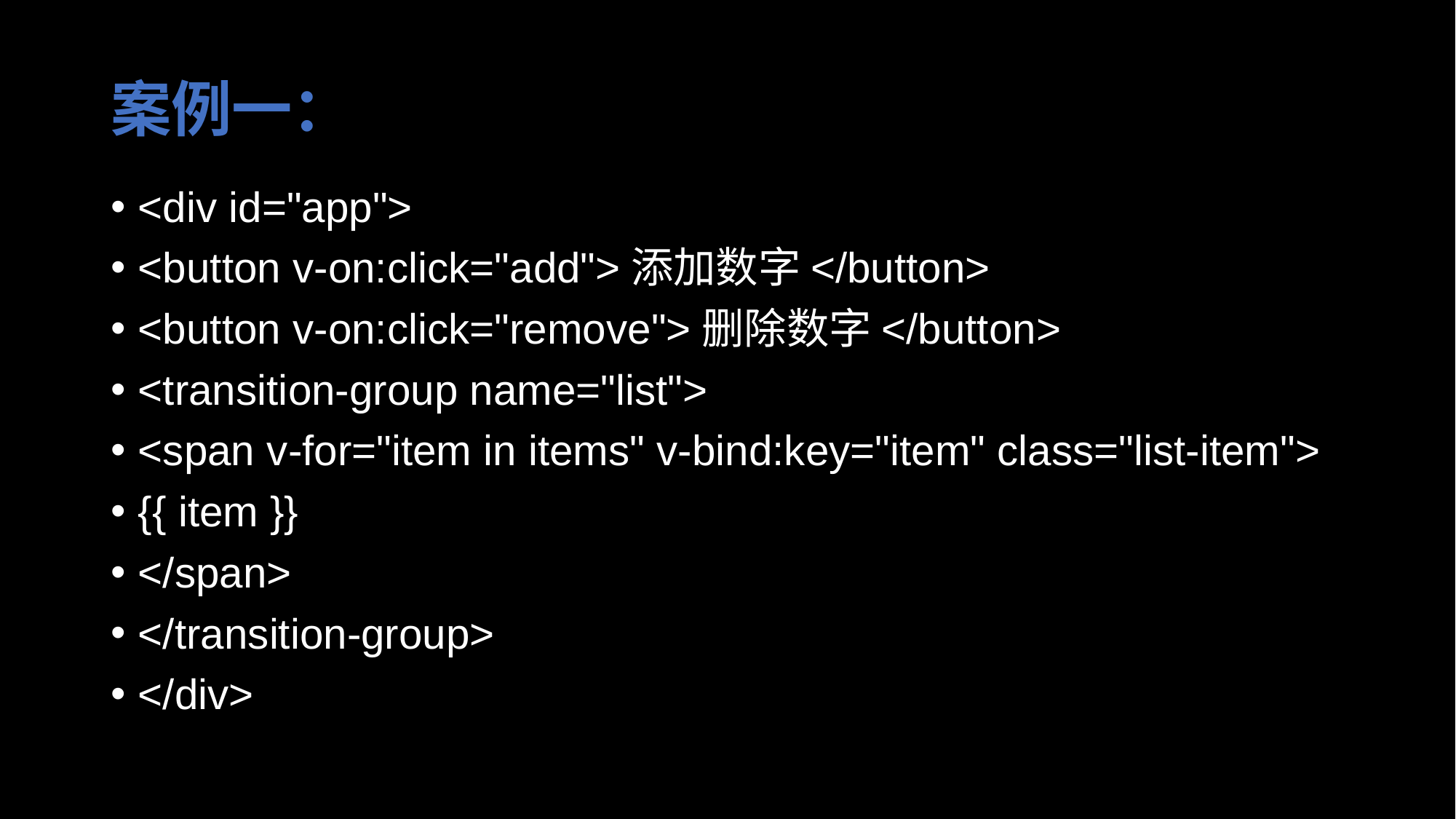

# 案例一：
<div id="app">
<button v-on:click="add">添加数字</button>
<button v-on:click="remove">删除数字</button>
<transition-group name="list">
<span v-for="item in items" v-bind:key="item" class="list-item">
{{ item }}
</span>
</transition-group>
</div>